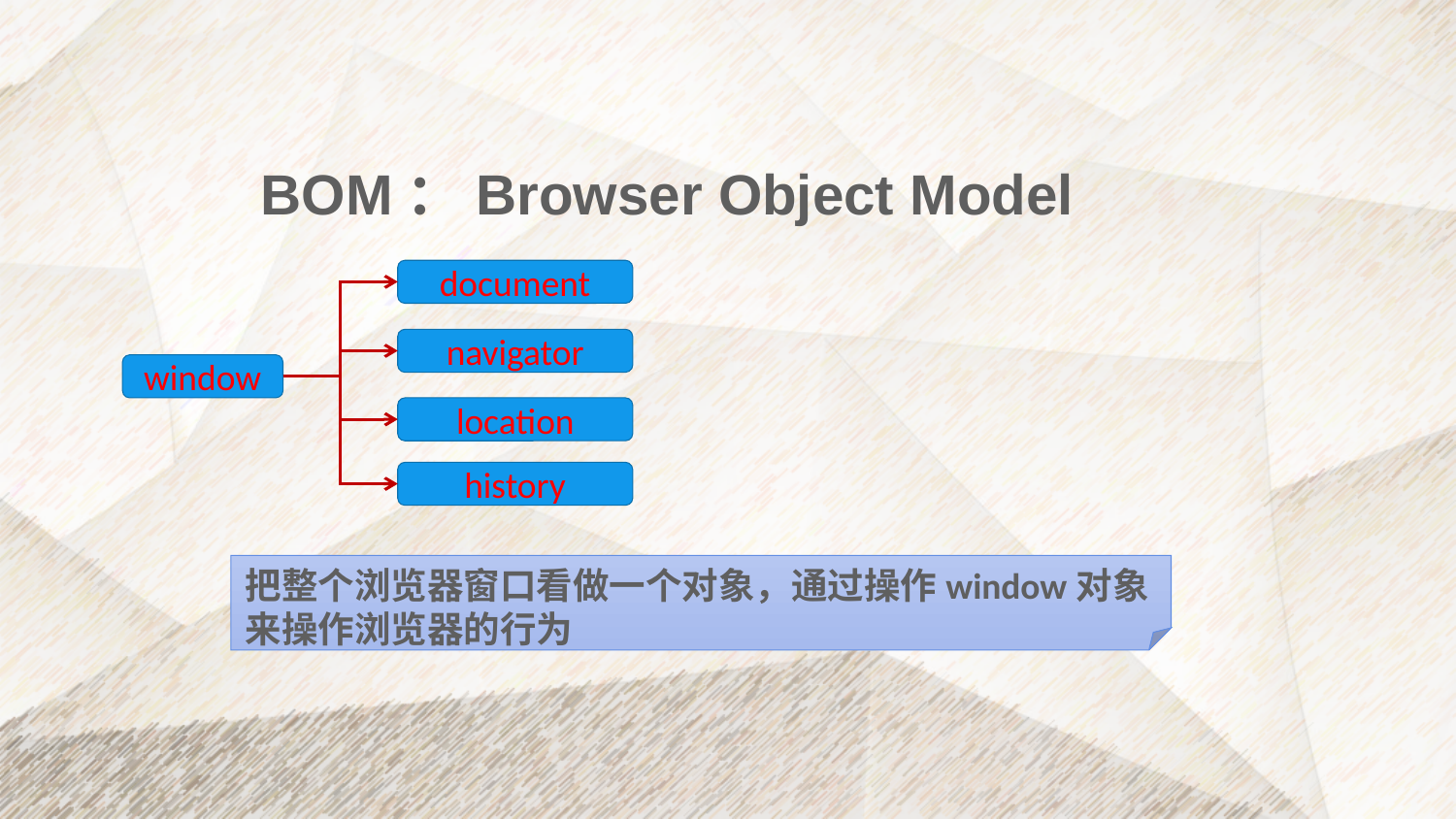

BOM：Browser Object Model
document
navigator
window
location
history
把整个浏览器窗口看做一个对象，通过操作window对象来操作浏览器的行为